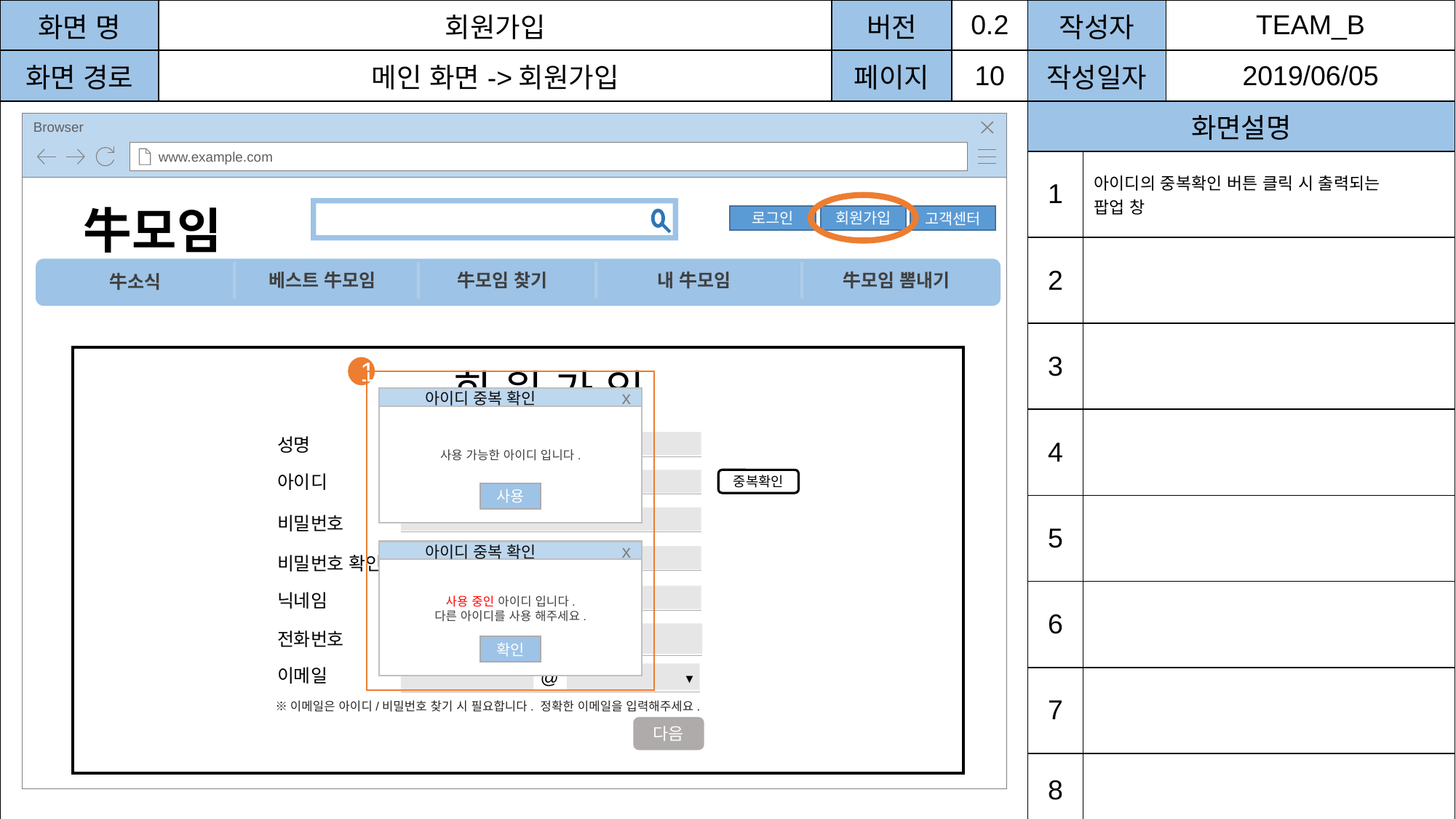

| 화면 명 | 회원가입 | 버전 | 0.2 | 작성자 |  | TEAM\_B |
| --- | --- | --- | --- | --- | --- | --- |
| 화면 경로 | 메인 화면->회원가입 | 페이지 | 10 | 작성일자 |  | 2019/06/05 |
|  |  |  |  | 화면설명 |  |  |
|  |  |  |  | 1 | 아이디의 중복확인 버튼 클릭 시 출력되는 팝업 창 |  |
|  |  |  |  | 2 |  |  |
|  |  |  |  | 3 |  |  |
|  |  |  |  | 4 |  |  |
|  |  |  |  | 5 |  |  |
|  |  |  |  | 6 |  |  |
|  |  |  |  | 7 |  |  |
|  |  |  |  | 8 |  |  |
Browser

www.example.com

牛모임

로그인
회원가입
고객센터

베스트 牛모임
牛모임 찾기
내 牛모임
牛모임 뽐내기
牛소식

1
회 원 가 입

사용 가능한 아이디 입니다.
아이디 중복 확인                x
사용
성명
장윤O
아이디
jang1234
중복확인
비밀번호
******
사용 중인 아이디 입니다.
다른 아이디를 사용 해주세요.
아이디 중복 확인                x
확인
******
비밀번호 확인
닉네임
리듬게임머장
-
-
전화번호

▼
이메일
@

▼
※이메일은 아이디/비밀번호 찾기 시 필요합니다. 정확한 이메일을 입력해주세요.
다음